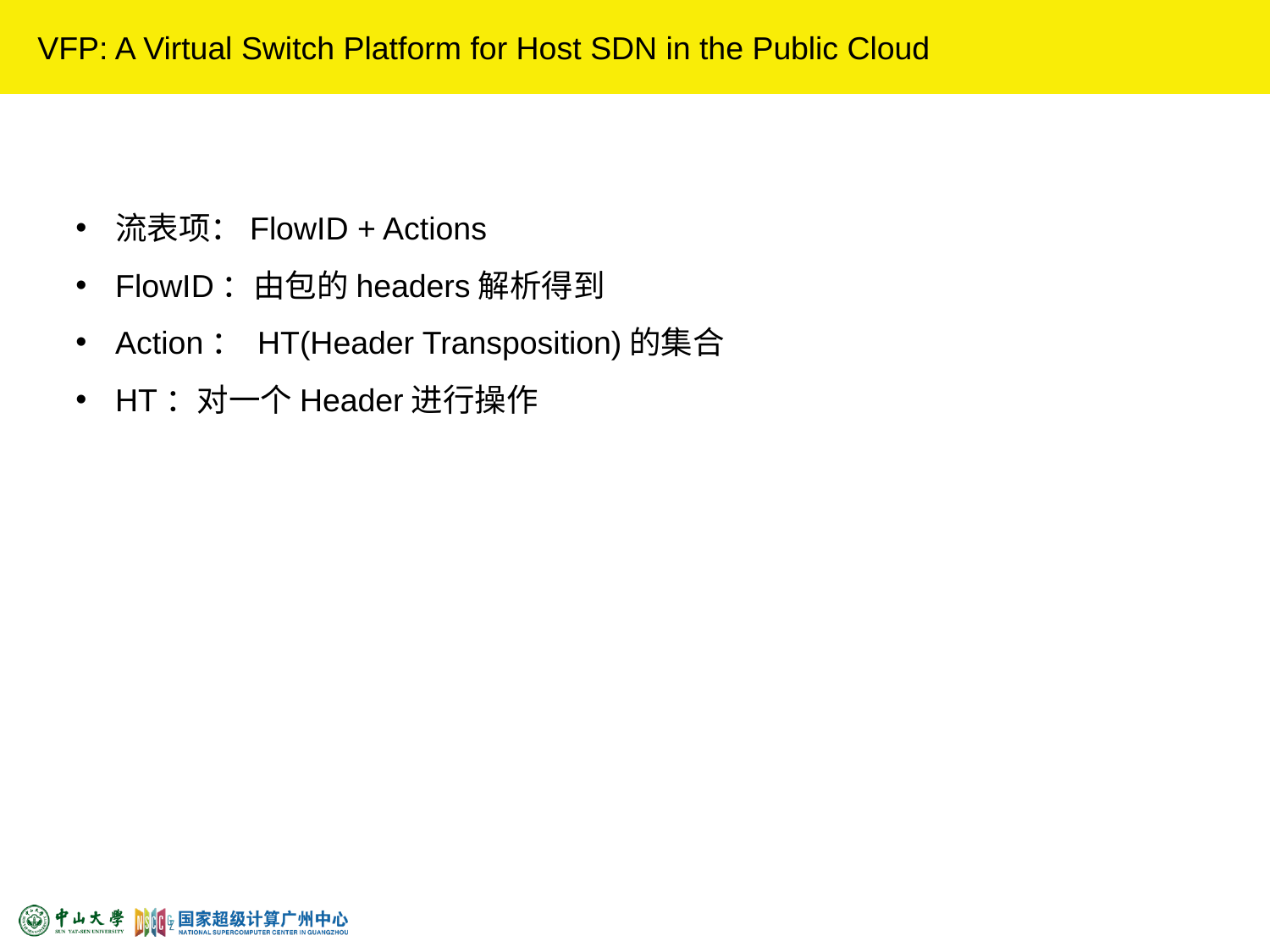

VFP: A Virtual Switch Platform for Host SDN in the Public Cloud
流表项：FlowID + Actions
FlowID：由包的headers解析得到
Action： HT(Header Transposition)的集合
HT：对一个Header进行操作